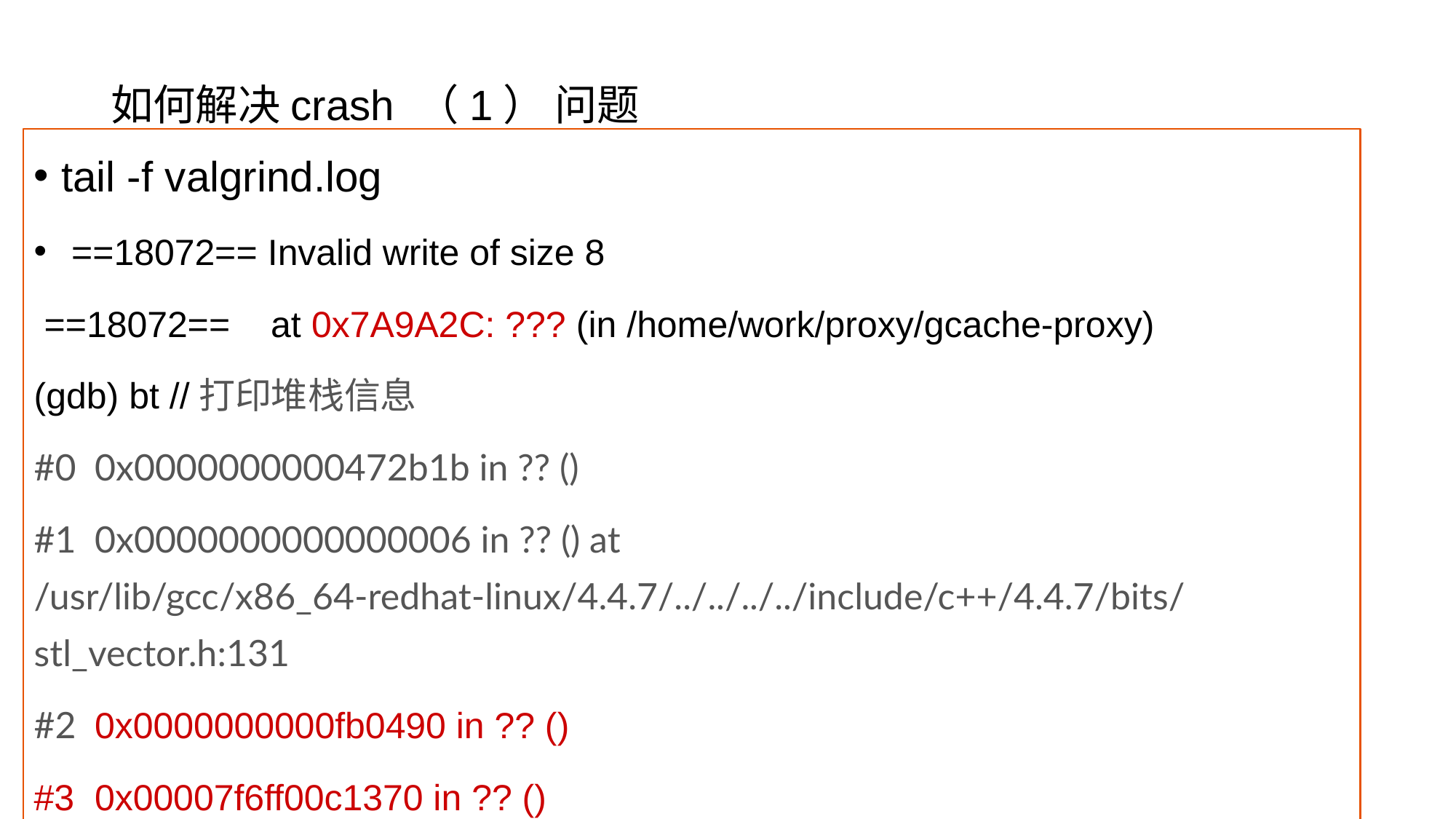

# 如何解决crash （1） 问题
tail -f valgrind.log
 ==18072== Invalid write of size 8
 ==18072==    at 0x7A9A2C: ??? (in /home/work/proxy/gcache-proxy)
(gdb) bt //打印堆栈信息
#0  0x0000000000472b1b in ?? ()
#1  0x0000000000000006 in ?? () at /usr/lib/gcc/x86_64-redhat-linux/4.4.7/../../../../include/c++/4.4.7/bits/stl_vector.h:131
#2  0x0000000000fb0490 in ?? ()
#3  0x00007f6ff00c1370 in ?? ()
#4  0x000000000042a8f0 in std::_Rb_tree<std::basic_string<char